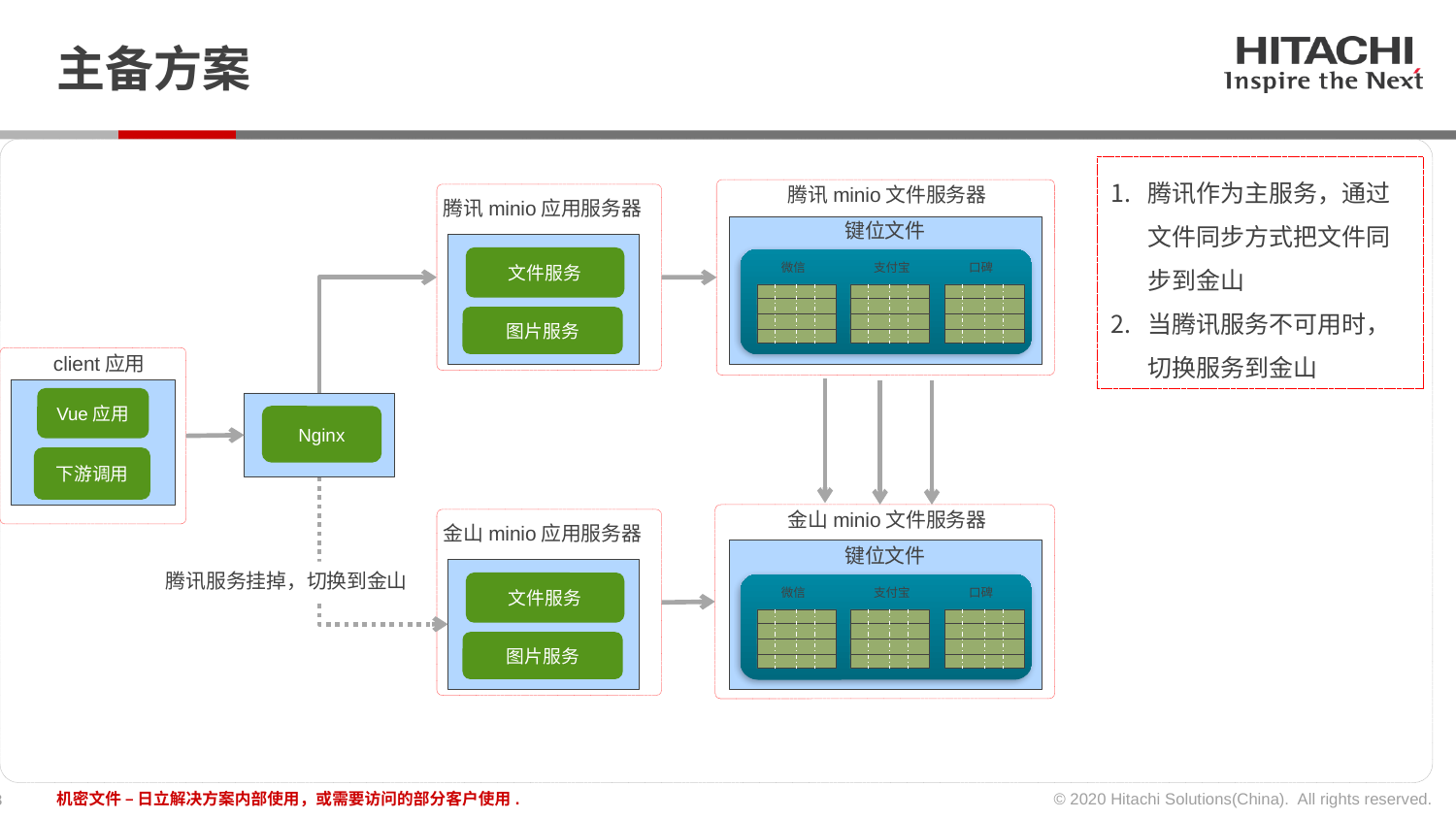

# 主备方案

腾讯作为主服务，通过文件同步方式把文件同步到金山
当腾讯服务不可用时，切换服务到金山
腾讯minio文件服务器

腾讯minio应用服务器
键位文件

文件服务

微信
支付宝
口碑

图片服务
client应用

Vue应用

Nginx
下游调用
金山minio文件服务器

金山minio应用服务器
键位文件

腾讯服务挂掉，切换到金山
文件服务

微信
支付宝
口碑

图片服务